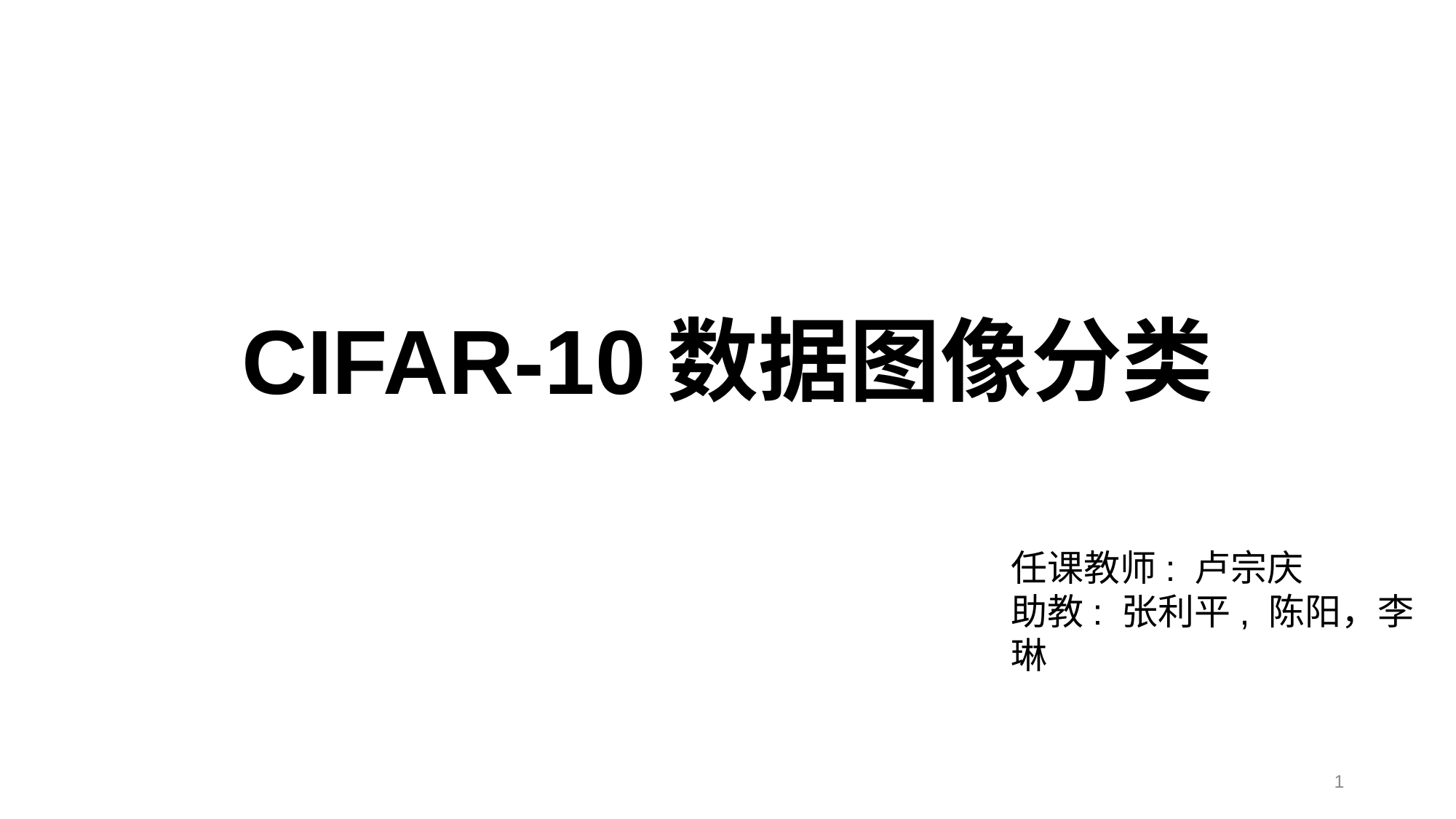

# CIFAR-10数据图像分类
任课教师: 卢宗庆
助教: 张利平, 陈阳，李琳
1